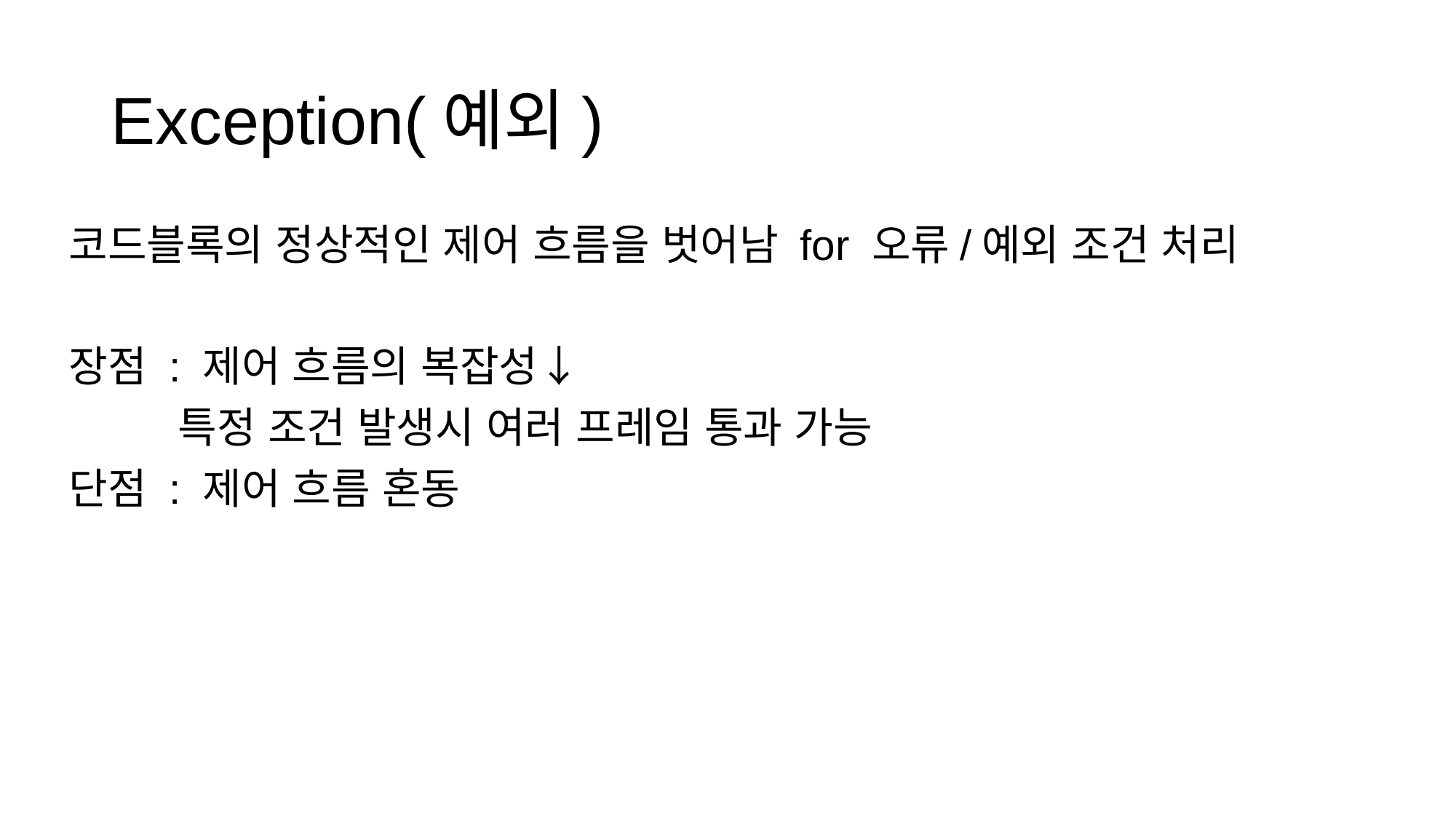

# Exception(예외)
코드블록의 정상적인 제어 흐름을 벗어남 for 오류/예외 조건 처리

장점 : 제어 흐름의 복잡성↓
	특정 조건 발생시 여러 프레임 통과 가능
단점 : 제어 흐름 혼동